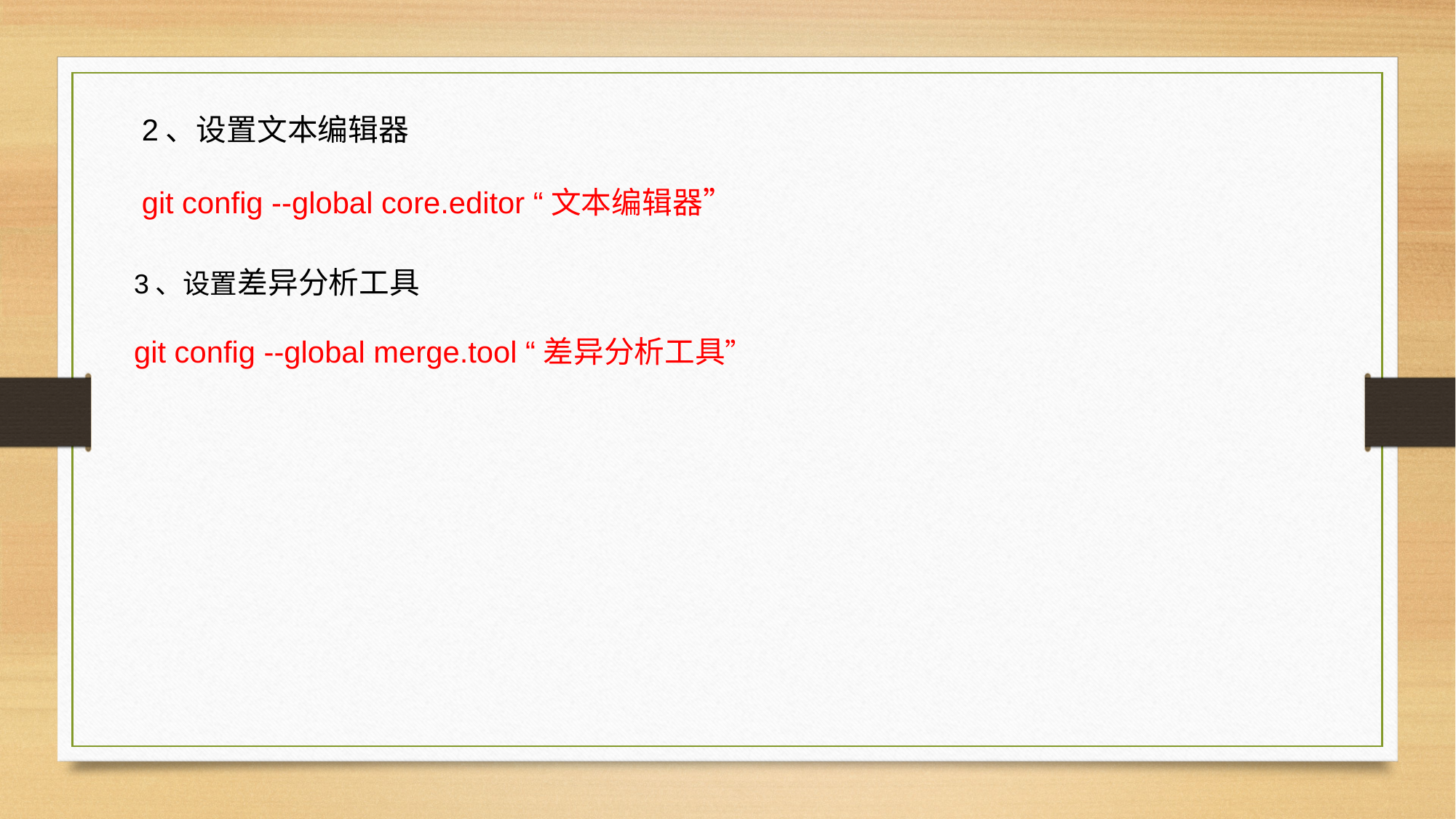

2、设置文本编辑器

git config --global core.editor “文本编辑器”
3、设置差异分析工具

git config --global merge.tool “差异分析工具”